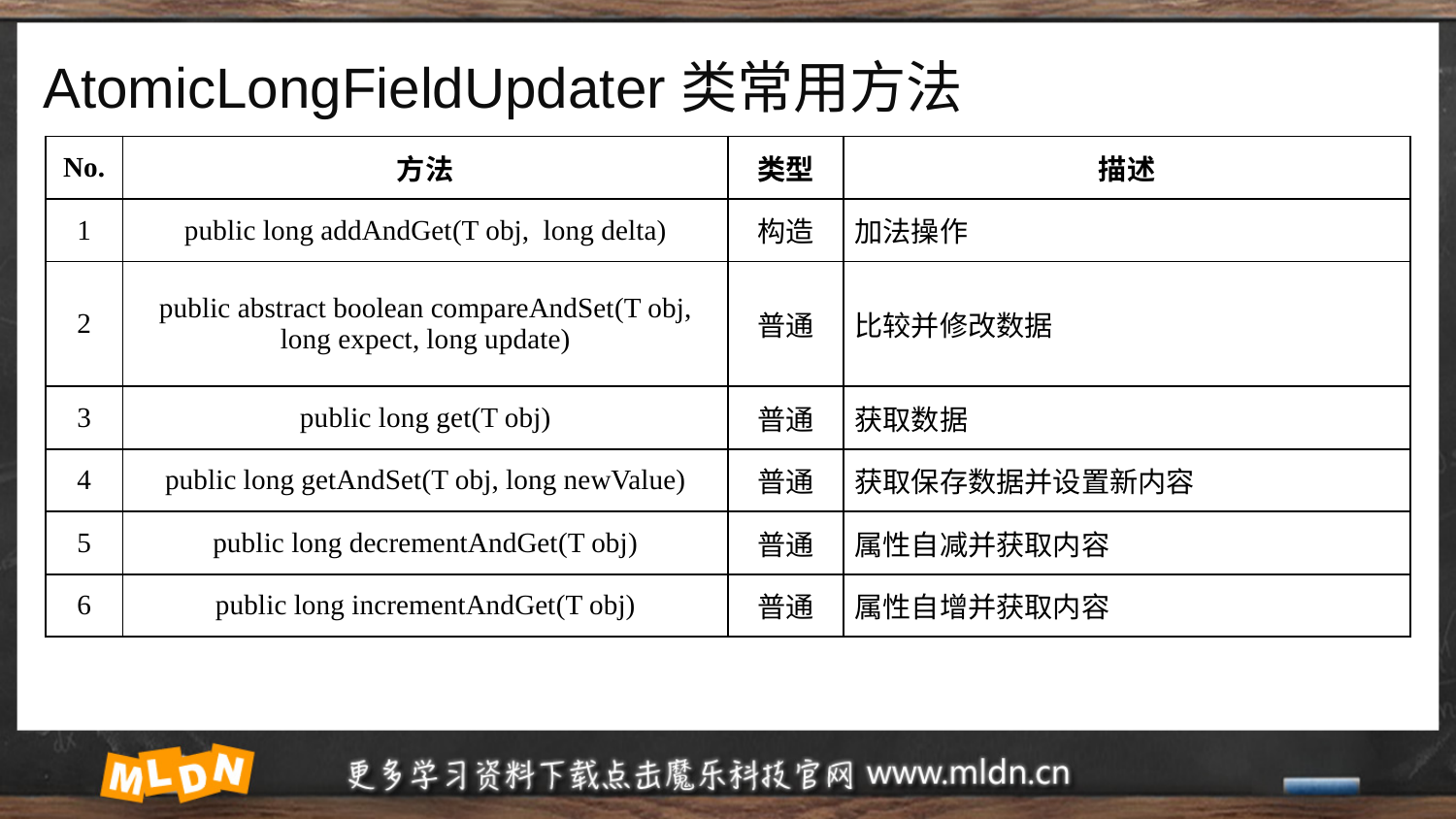

# AtomicLongFieldUpdater类常用方法
| No. | 方法 | 类型 | 描述 |
| --- | --- | --- | --- |
| 1 | public long addAndGet​(T obj, long delta) | 构造 | 加法操作 |
| 2 | public abstract boolean compareAndSet​(T obj, long expect, long update) | 普通 | 比较并修改数据 |
| 3 | public long get​(T obj) | 普通 | 获取数据 |
| 4 | public long getAndSet​(T obj, long newValue) | 普通 | 获取保存数据并设置新内容 |
| 5 | public long decrementAndGet​(T obj) | 普通 | 属性自减并获取内容 |
| 6 | public long incrementAndGet​(T obj) | 普通 | 属性自增并获取内容 |